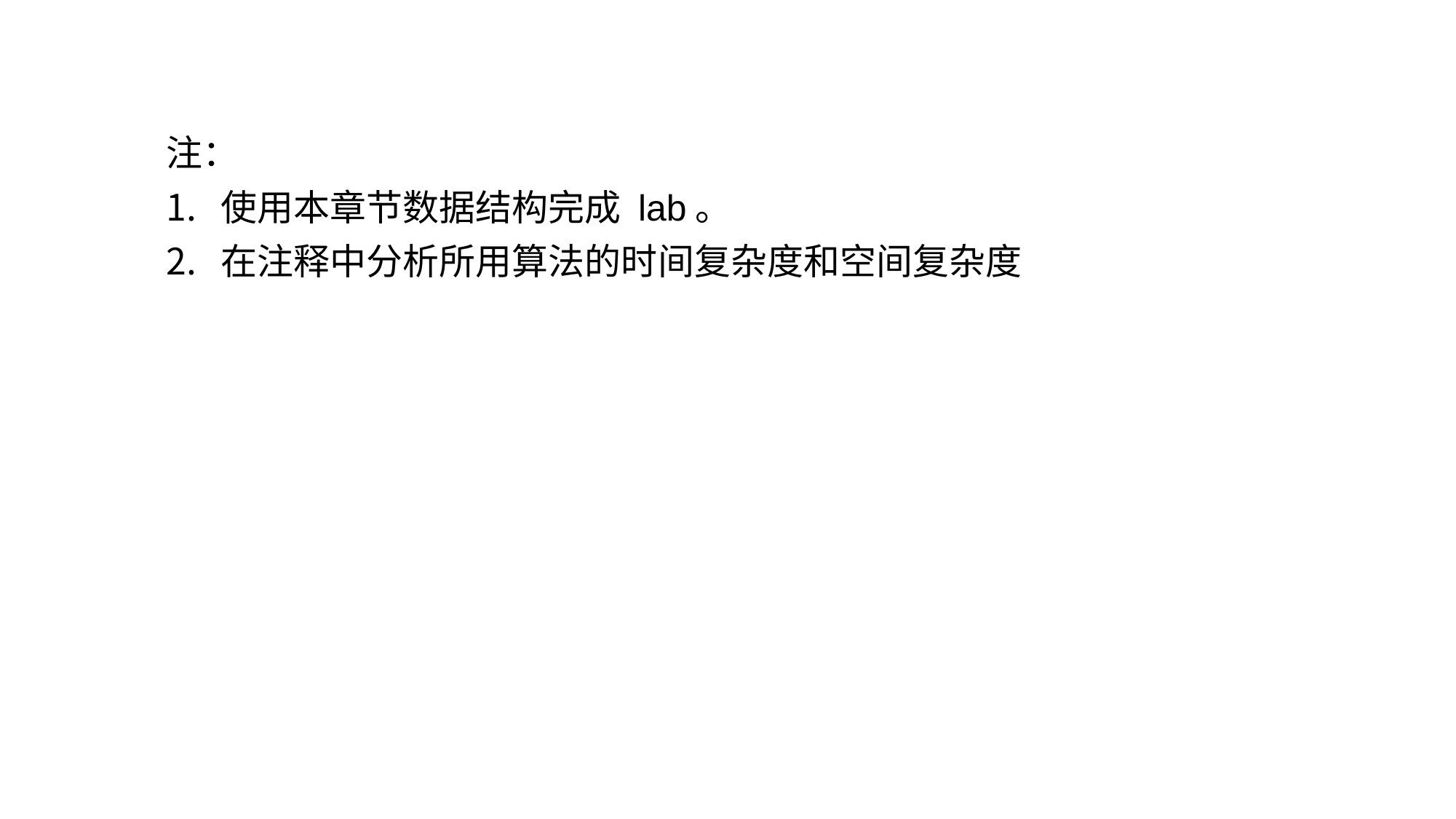

注：
使用本章节数据结构完成 lab。
在注释中分析所用算法的时间复杂度和空间复杂度